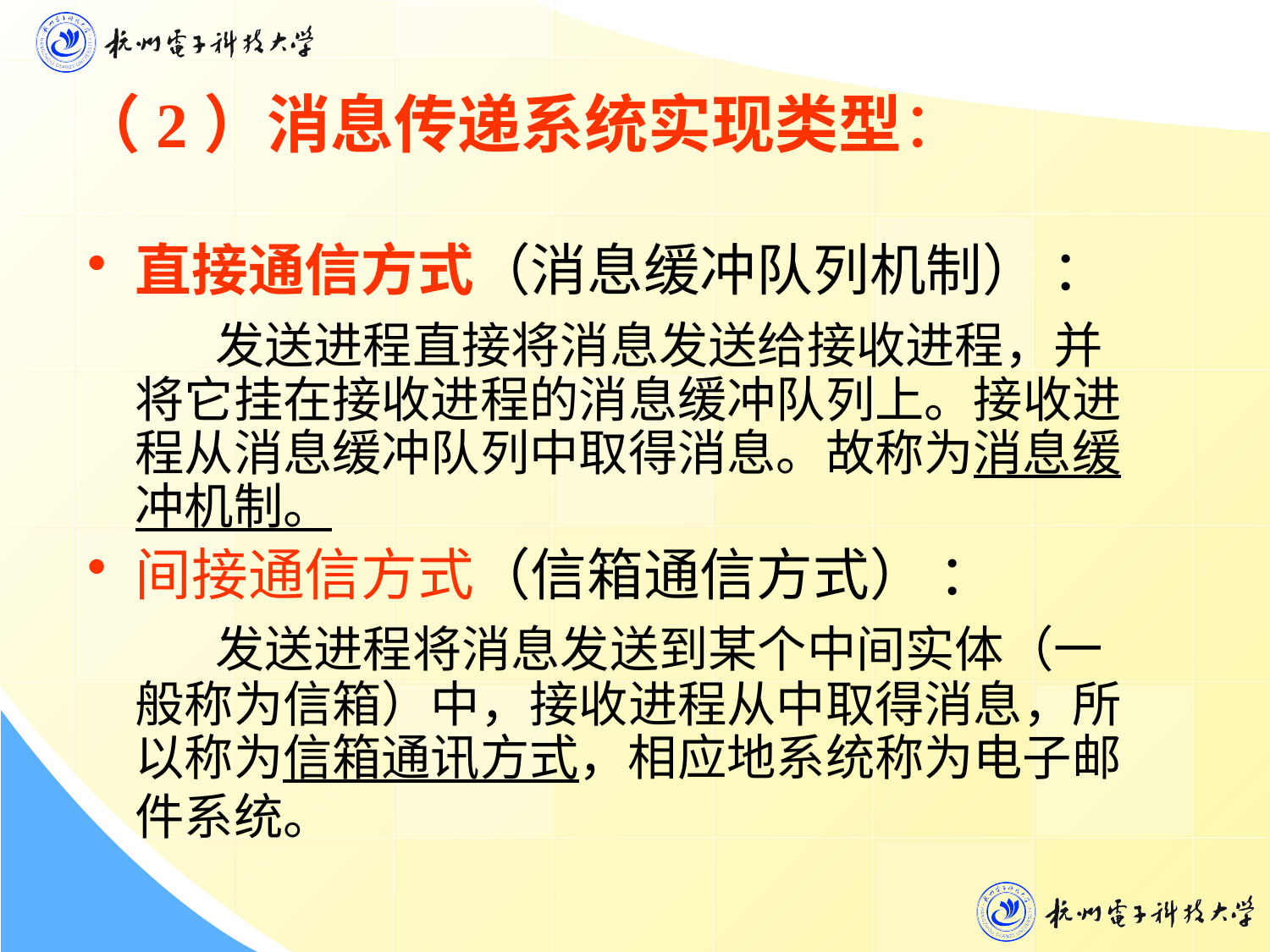

（2）消息传递系统实现类型：
直接通信方式（消息缓冲队列机制） ：
         发送进程直接将消息发送给接收进程，并将它挂在接收进程的消息缓冲队列上。接收进程从消息缓冲队列中取得消息。故称为消息缓冲机制。
间接通信方式（信箱通信方式） ：
         发送进程将消息发送到某个中间实体（一般称为信箱）中，接收进程从中取得消息，所以称为信箱通讯方式，相应地系统称为电子邮件系统。